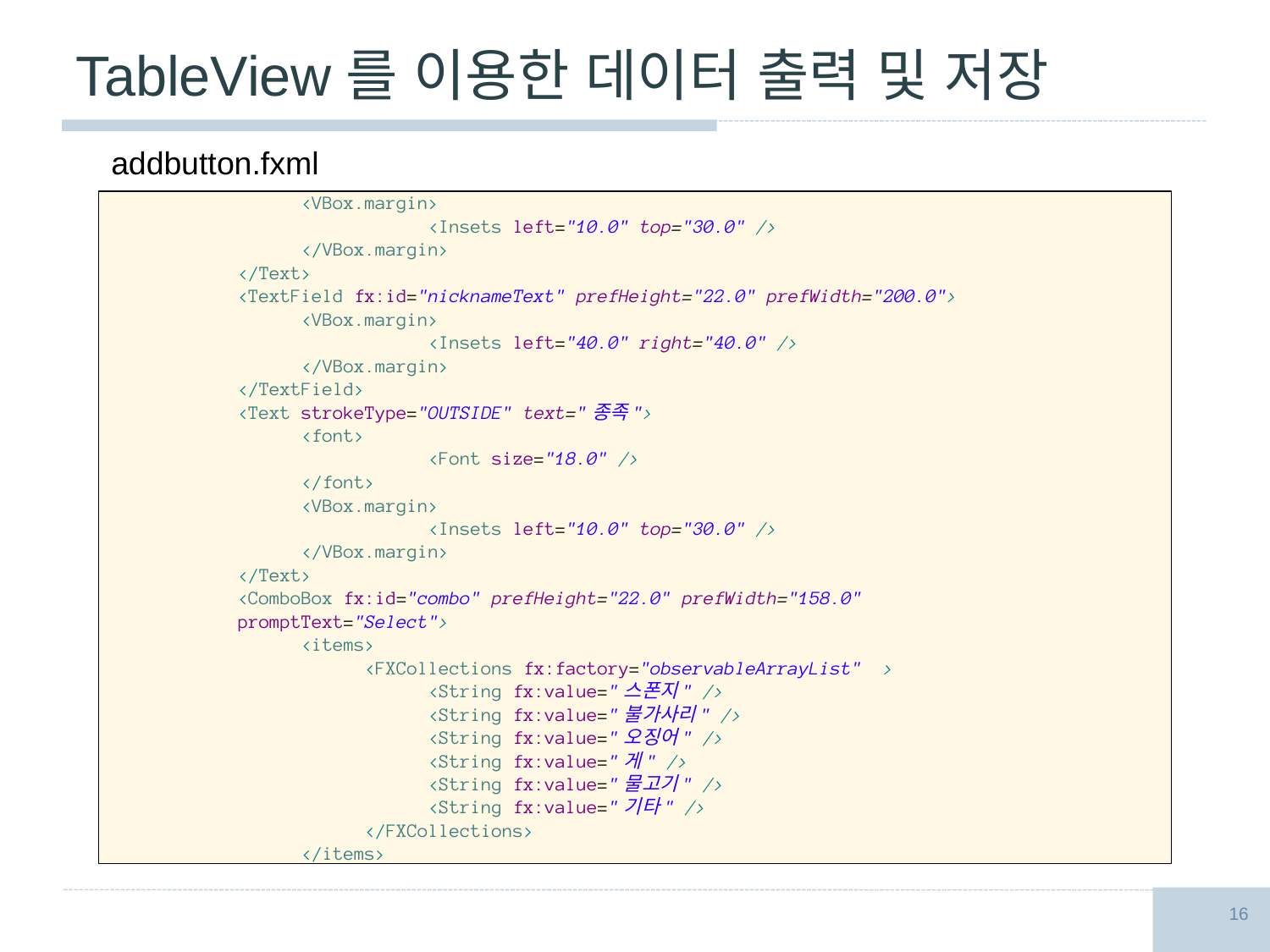

# TableView를 이용한 데이터 출력 및 저장
addbutton.fxml
<VBox.margin>
	<Insets left="10.0" top="30.0" />
</VBox.margin>
	</Text>
	<TextField fx:id="nicknameText" prefHeight="22.0" prefWidth="200.0">
<VBox.margin>
	<Insets left="40.0" right="40.0" />
</VBox.margin>
	</TextField>
	<Text strokeType="OUTSIDE" text="종족">
<font>
	<Font size="18.0" />
</font>
<VBox.margin>
	<Insets left="10.0" top="30.0" />
</VBox.margin>
	</Text>
<ComboBox fx:id="combo" prefHeight="22.0" prefWidth="158.0"
promptText="Select">
<items>
<FXCollections fx:factory="observableArrayList"  >
<String fx:value="스폰지" />
<String fx:value="불가사리" />
<String fx:value="오징어" />
<String fx:value="게" />
<String fx:value="물고기" />
<String fx:value="기타" />
</FXCollections>
</items>